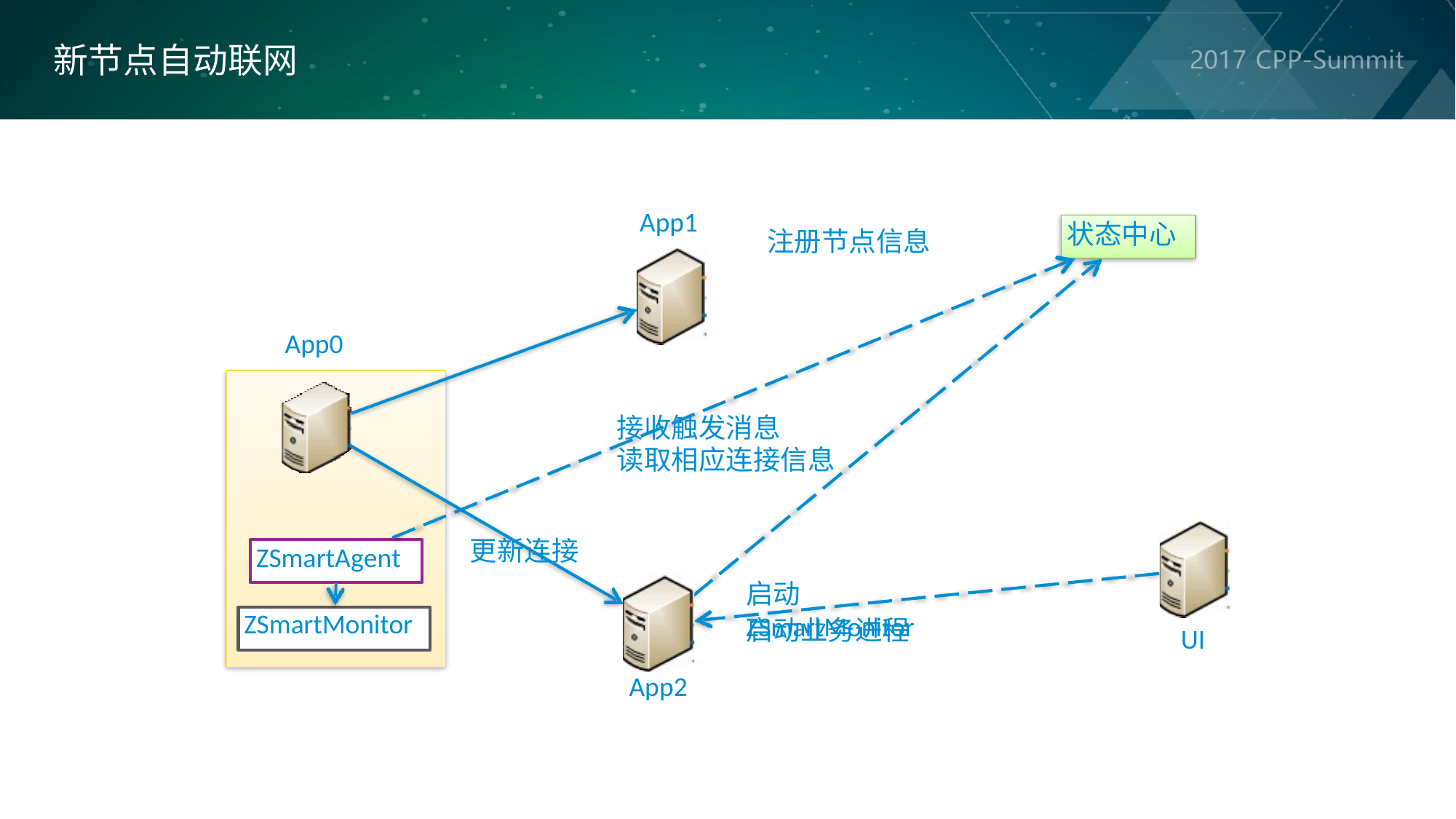

新节点自动联网
App1

状态中心
注册节点信息

App0

接收触发消息
读取相应连接信息

更新连接
ZSmartAgent

启动ZSmartMonitor

ZSmartMonitor

启动业务进程
UI
App2